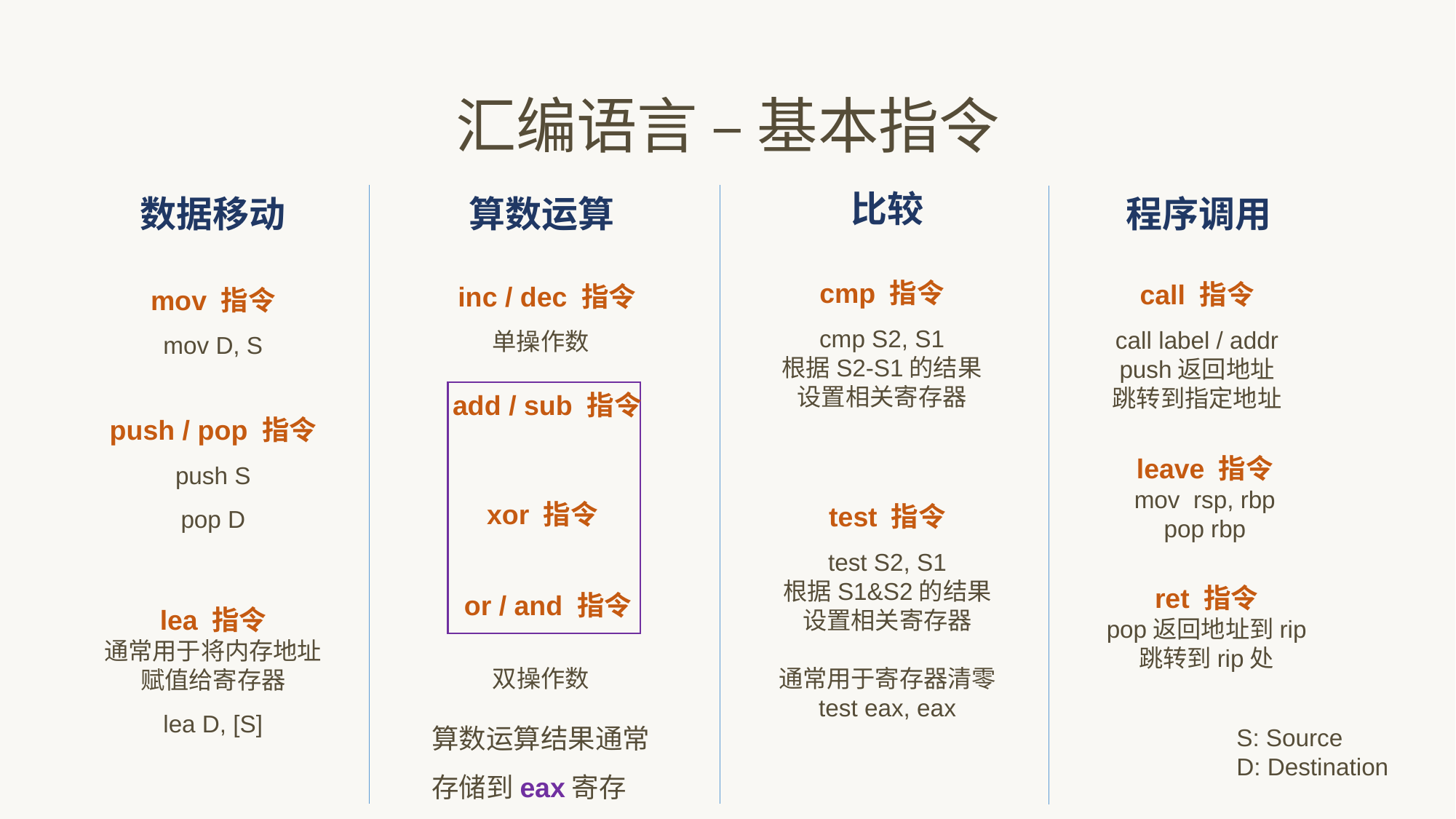

汇编语言 – 基本指令
比较
数据移动
算数运算
程序调用
cmp 指令
cmp S2, S1
根据S2-S1的结果
设置相关寄存器
call 指令
call label / addr
push返回地址
跳转到指定地址
inc / dec 指令
mov 指令
mov D, S
单操作数

add / sub 指令
push / pop 指令
push S
pop D
leave 指令
mov  rsp, rbp
pop rbp
xor 指令
test 指令
test S2, S1
根据S1&S2的结果
设置相关寄存器

通常用于寄存器清零
test eax, eax
ret 指令
pop返回地址到rip
跳转到rip处
or / and 指令
lea 指令
通常用于将内存地址
赋值给寄存器
lea D, [S]
双操作数
算数运算结果通常存储到eax寄存器
S: Source
D: Destination